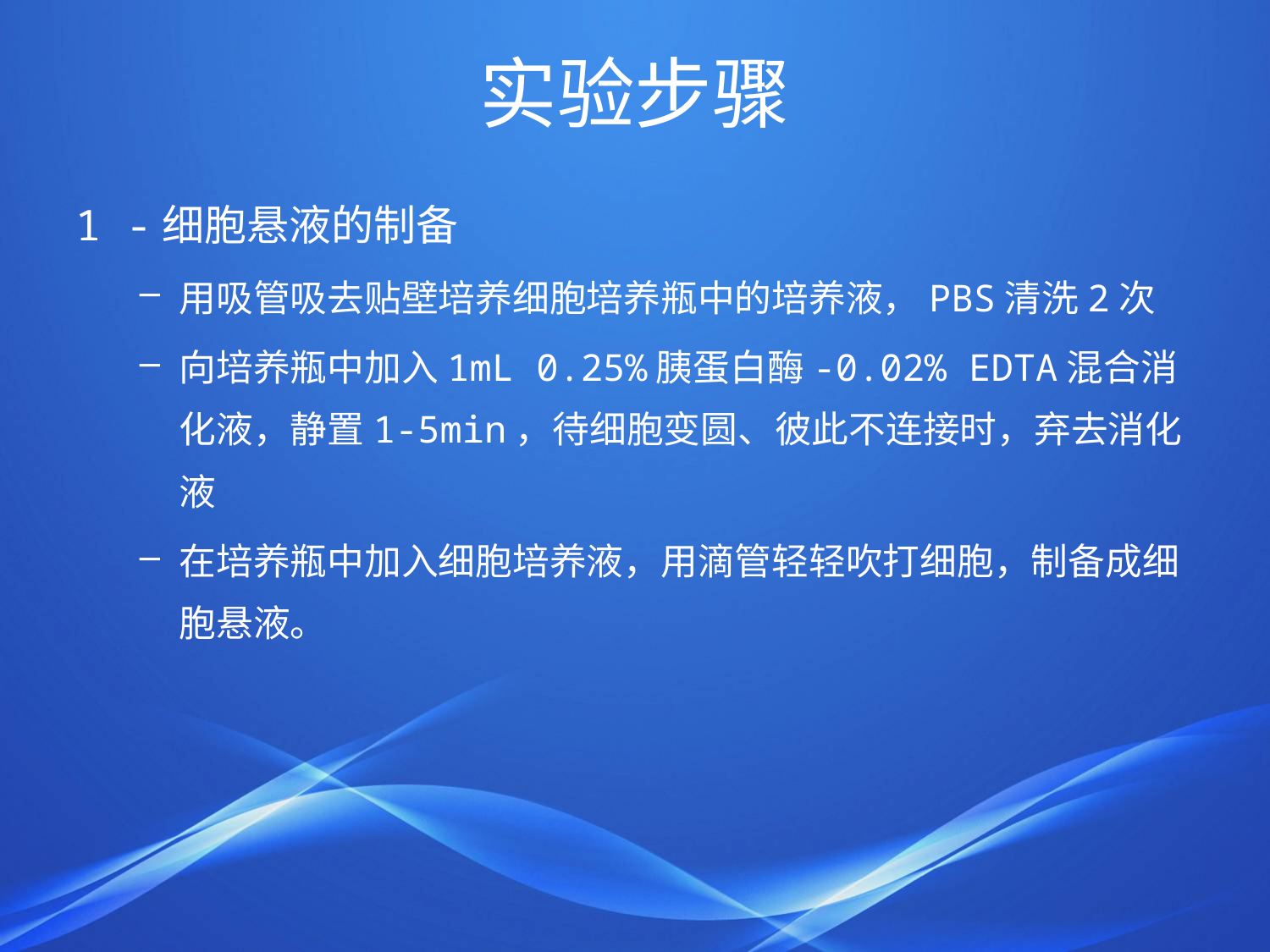

# 实验步骤
1 -细胞悬液的制备
用吸管吸去贴壁培养细胞培养瓶中的培养液，PBS清洗2次
向培养瓶中加入1mL 0.25%胰蛋白酶-0.02% EDTA混合消化液，静置1-5min，待细胞变圆、彼此不连接时，弃去消化液
在培养瓶中加入细胞培养液，用滴管轻轻吹打细胞，制备成细胞悬液。